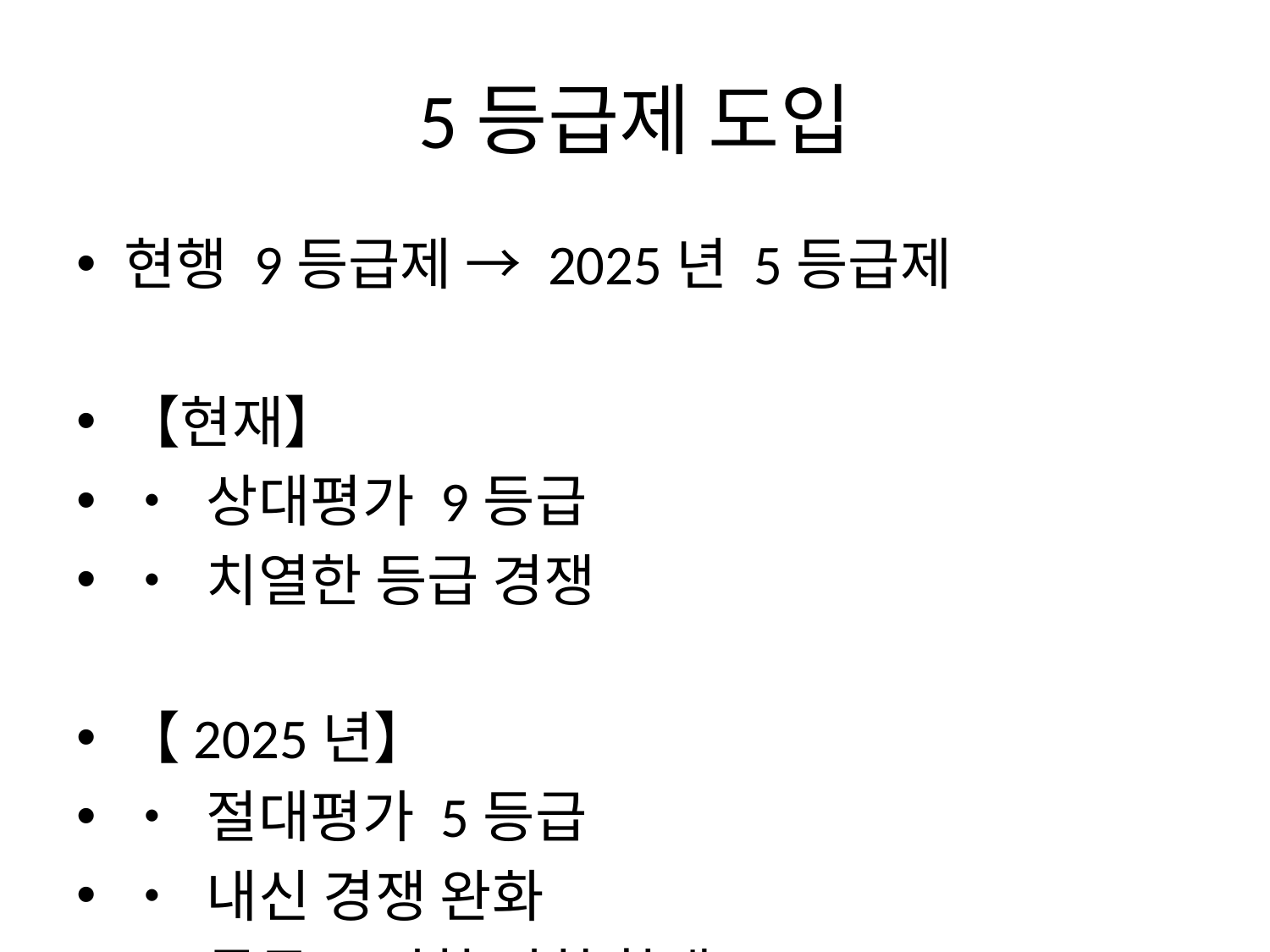

# 5등급제 도입
현행 9등급제 → 2025년 5등급제

【현재】
• 상대평가 9등급
• 치열한 등급 경쟁

【2025년】
• 절대평가 5등급
• 내신 경쟁 완화
• 특목고 진학 기회 확대